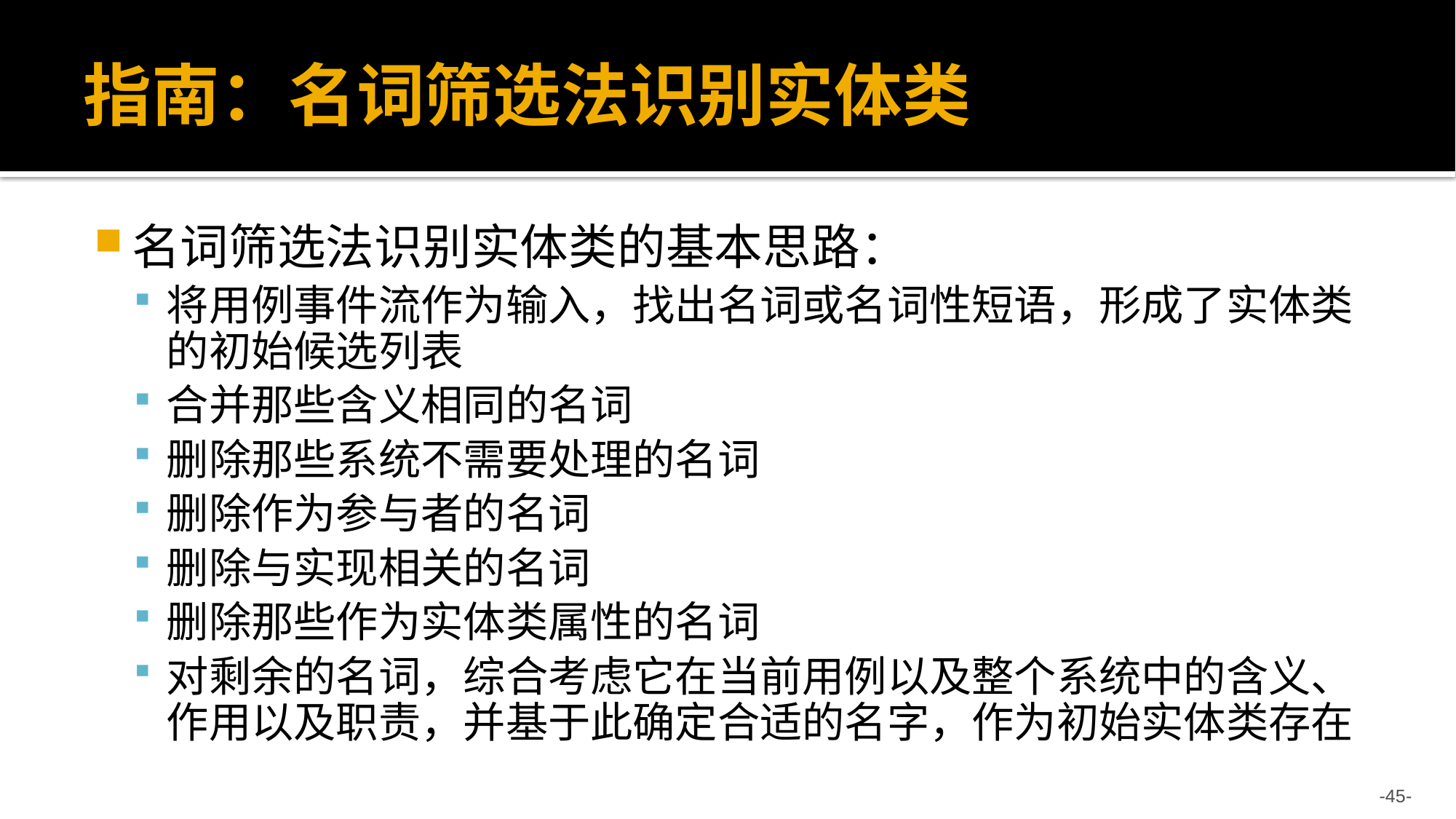

# 指南：名词筛选法识别实体类
名词筛选法识别实体类的基本思路：
将用例事件流作为输入，找出名词或名词性短语，形成了实体类的初始候选列表
合并那些含义相同的名词
删除那些系统不需要处理的名词
删除作为参与者的名词
删除与实现相关的名词
删除那些作为实体类属性的名词
对剩余的名词，综合考虑它在当前用例以及整个系统中的含义、作用以及职责，并基于此确定合适的名字，作为初始实体类存在
-45-